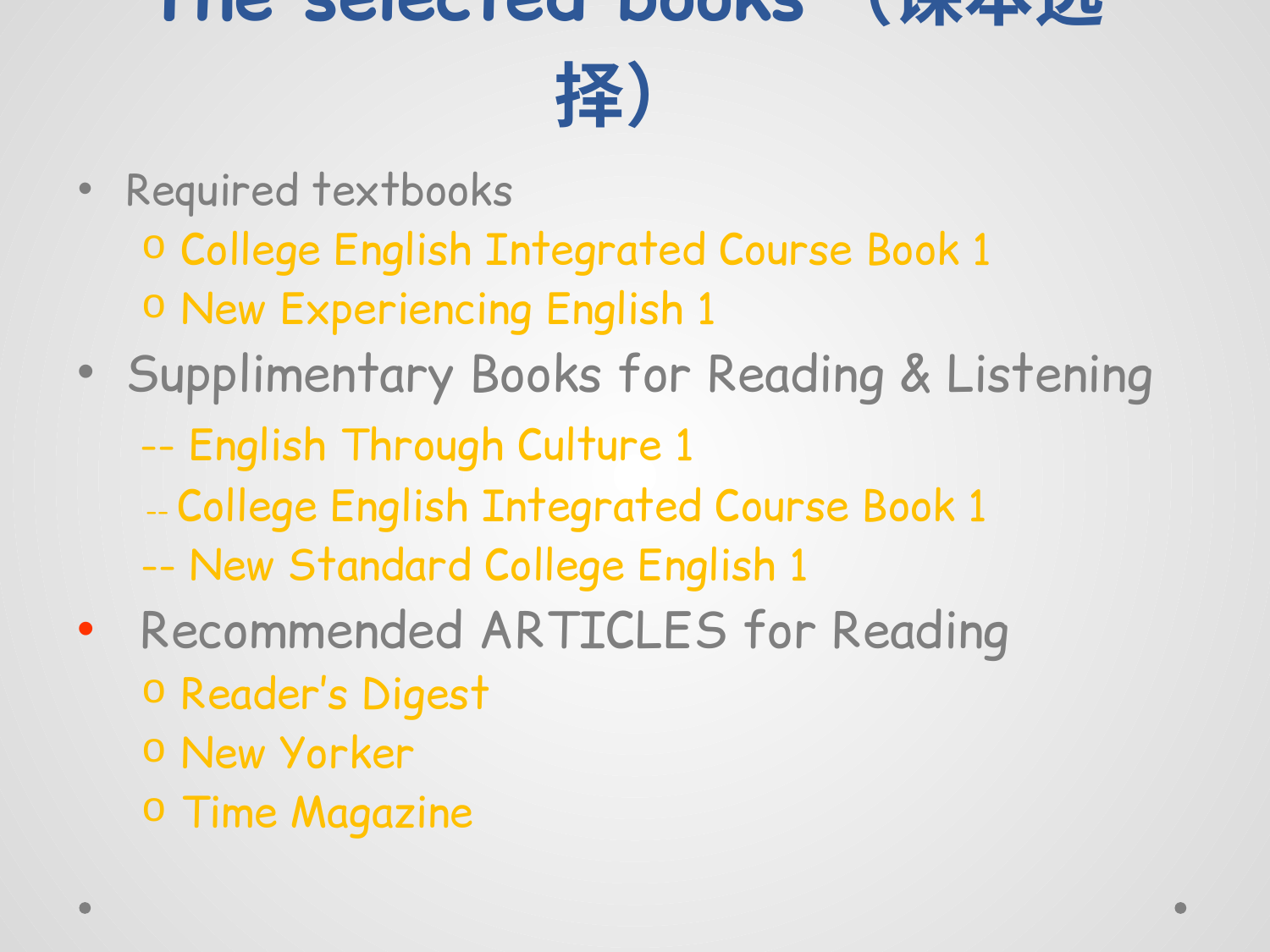

# The selected books（课本选择）
Required textbooks
College English Integrated Course Book 1
New Experiencing English 1
Supplimentary Books for Reading & Listening
	 -- English Through Culture 1
        -- College English Integrated Course Book 1
     -- New Standard College English 1
 Recommended ARTICLES for Reading
Reader’s Digest
New Yorker
Time Magazine